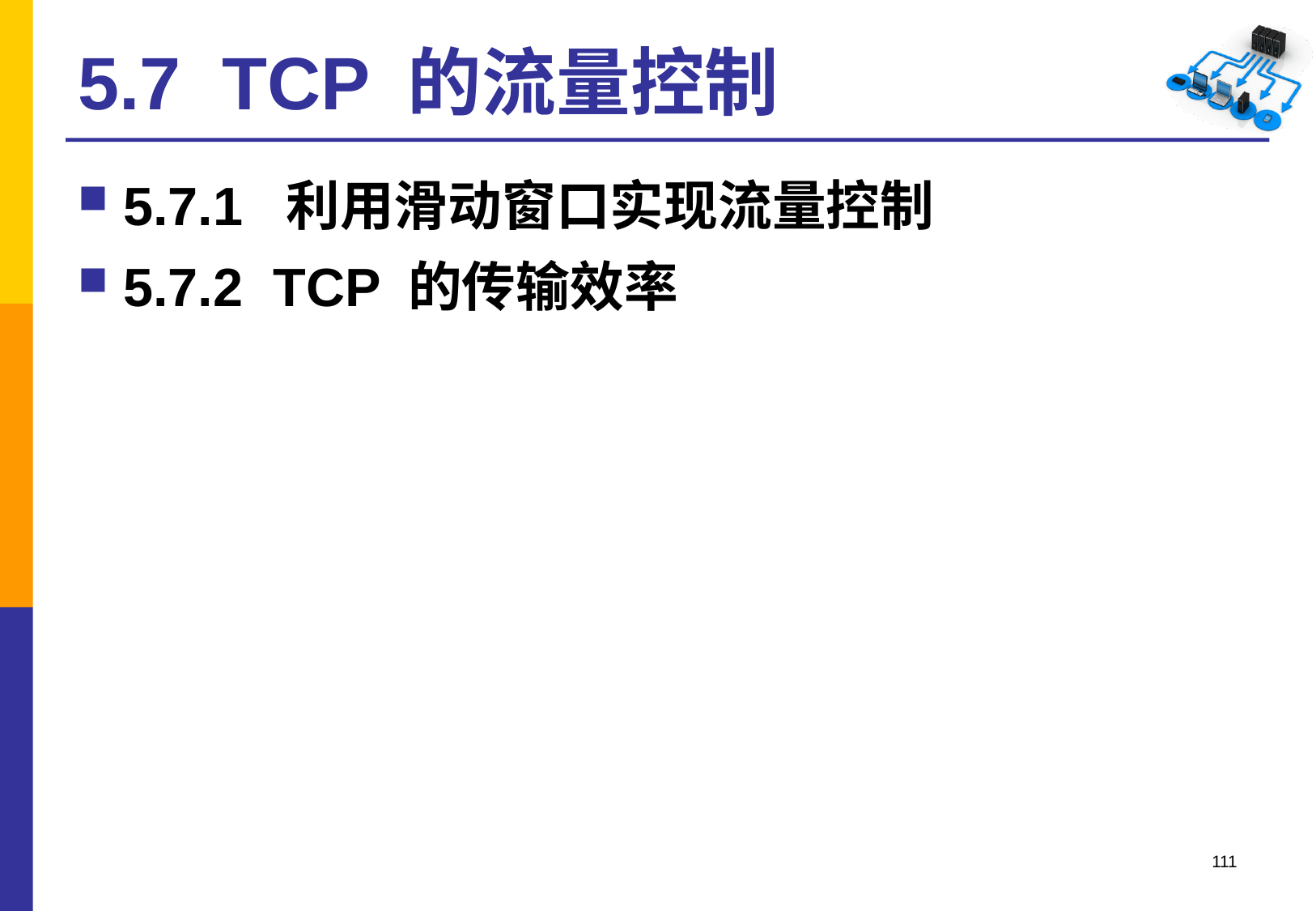

# 5.7  TCP 的流量控制
5.7.1  利用滑动窗口实现流量控制
5.7.2  TCP 的传输效率
111